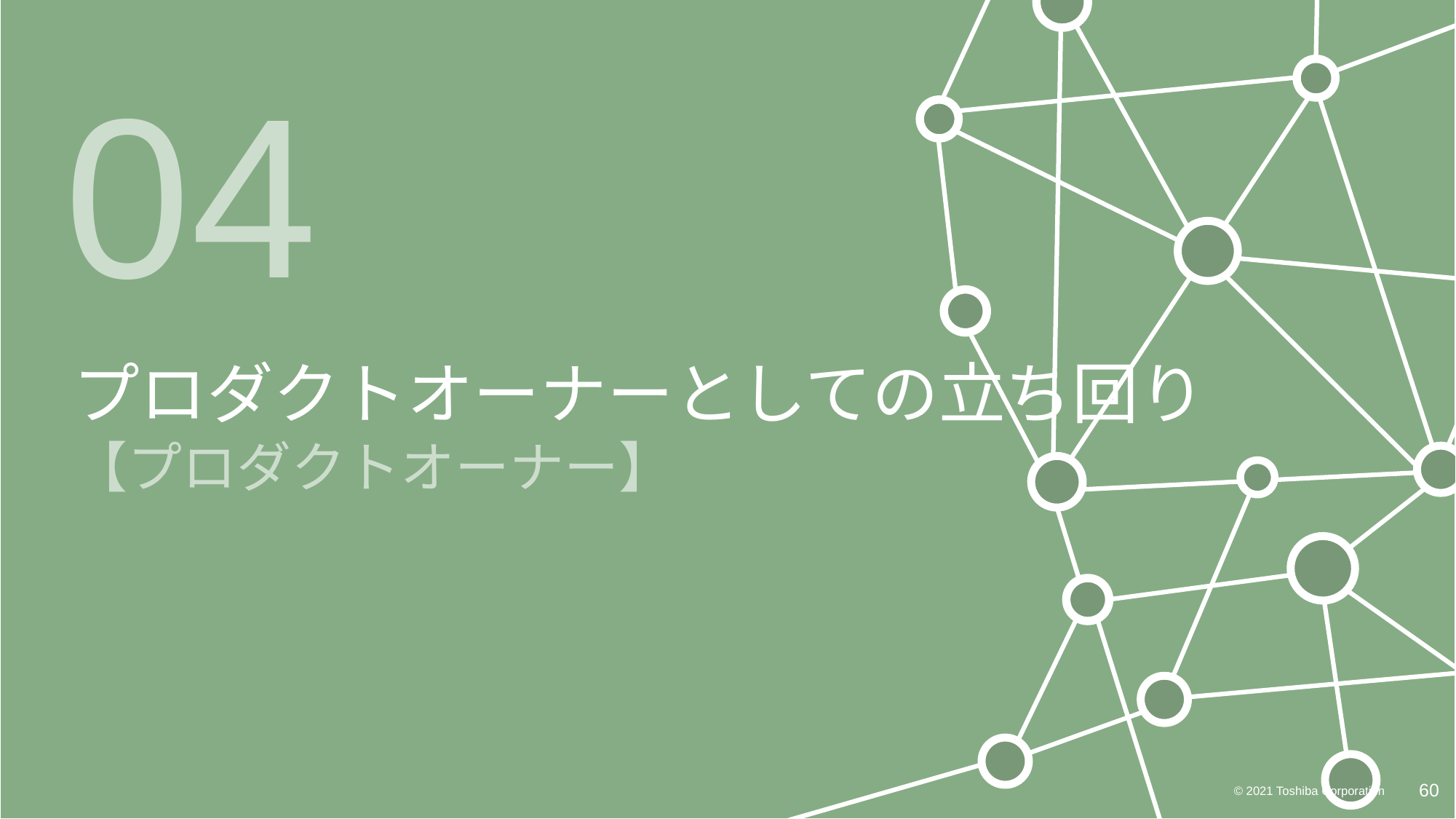

04

プロダクトオーナーとしての立ち回り
【プロダクトオーナー】
60
© 2021 Toshiba Corporation